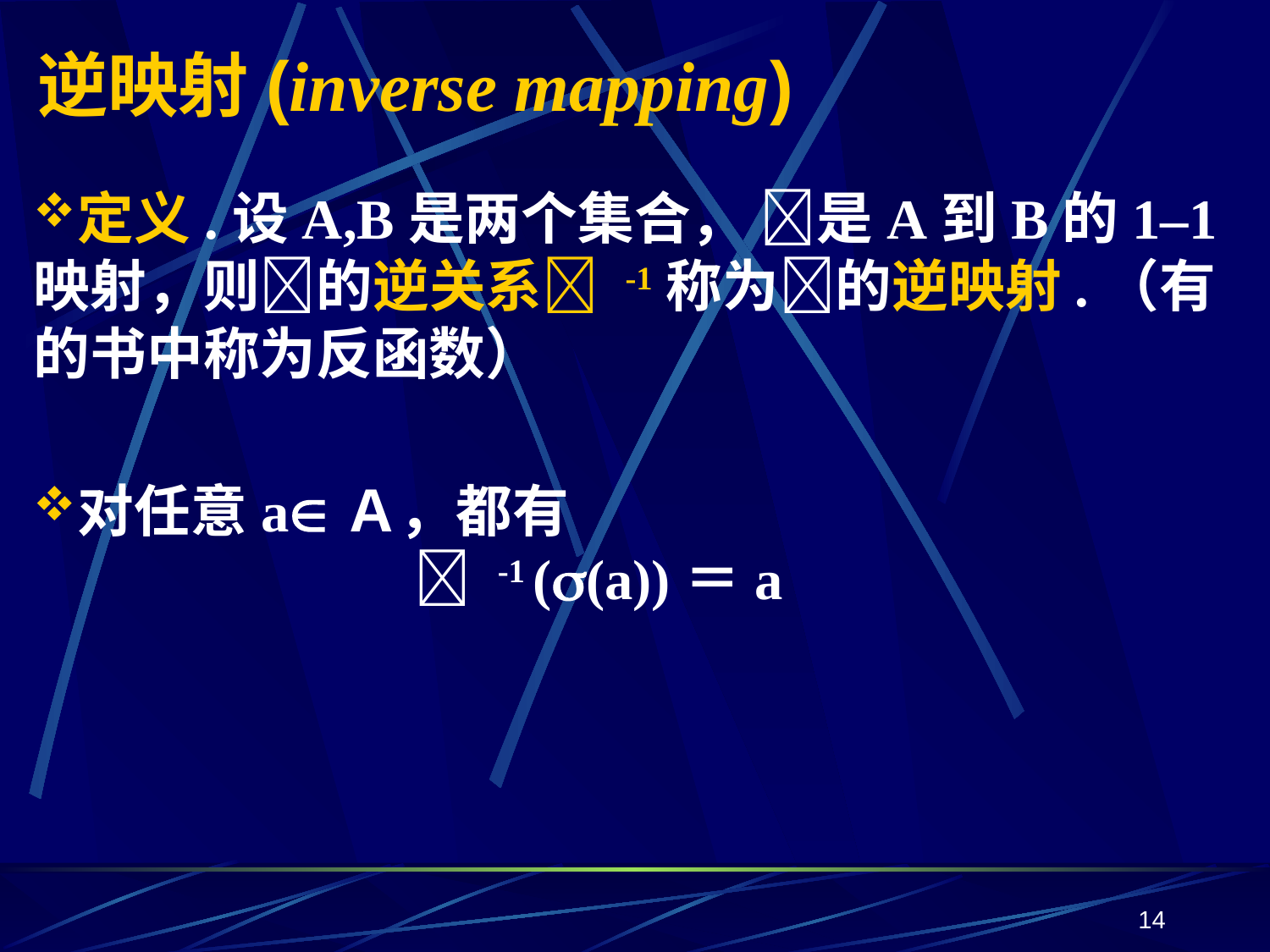

# 逆映射(inverse mapping)
定义.设A,B是两个集合， σ是A到B的1–1映射，则σ的逆关系σ -1称为σ的逆映射.（有的书中称为反函数）

对任意a∈Ａ，都有
			σ -1 (σ(a))＝a
14